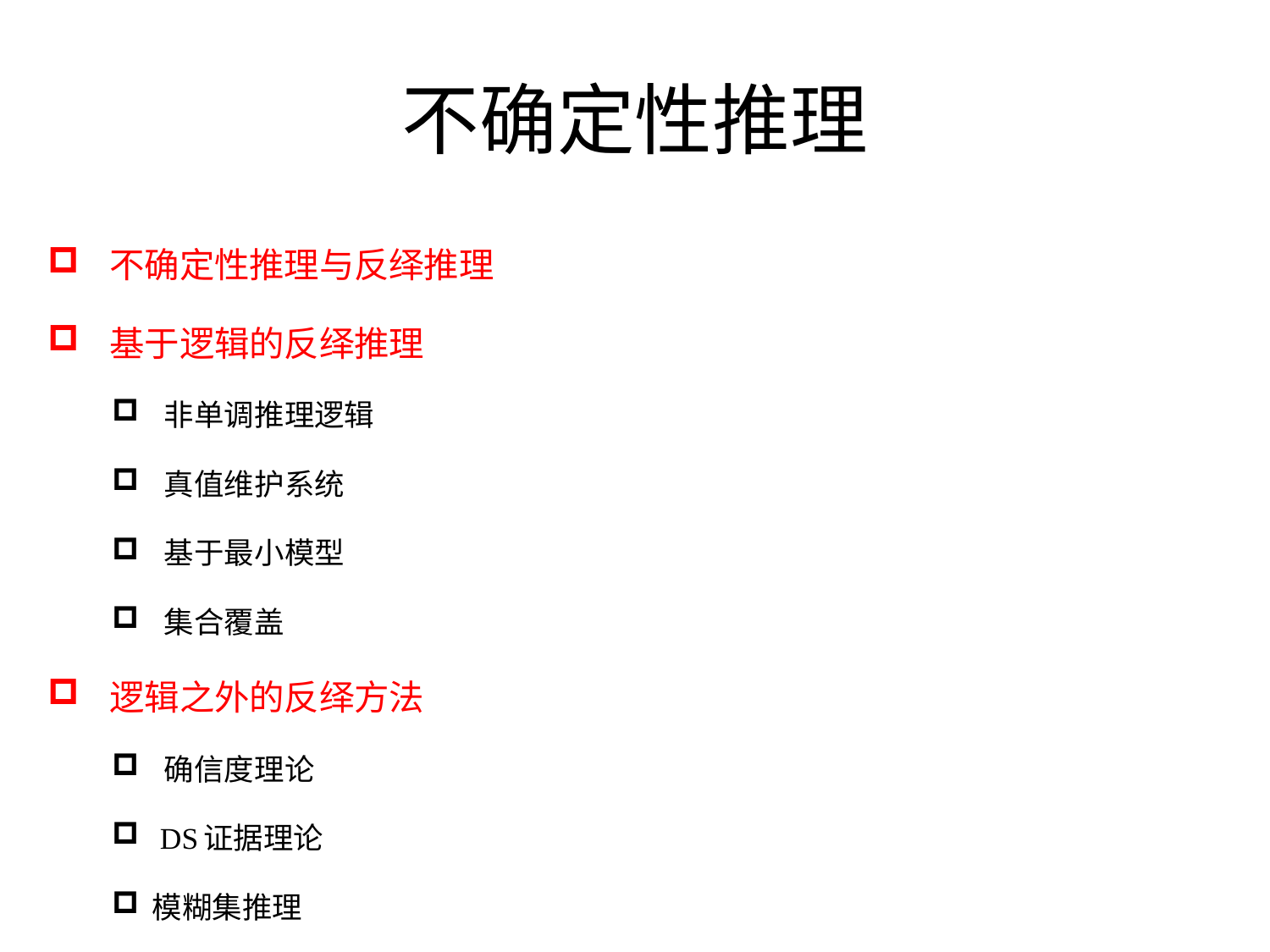

# 不确定性推理
 不确定性推理与反绎推理
 基于逻辑的反绎推理
 非单调推理逻辑
 真值维护系统
 基于最小模型
 集合覆盖
 逻辑之外的反绎方法
 确信度理论
 DS证据理论
模糊集推理